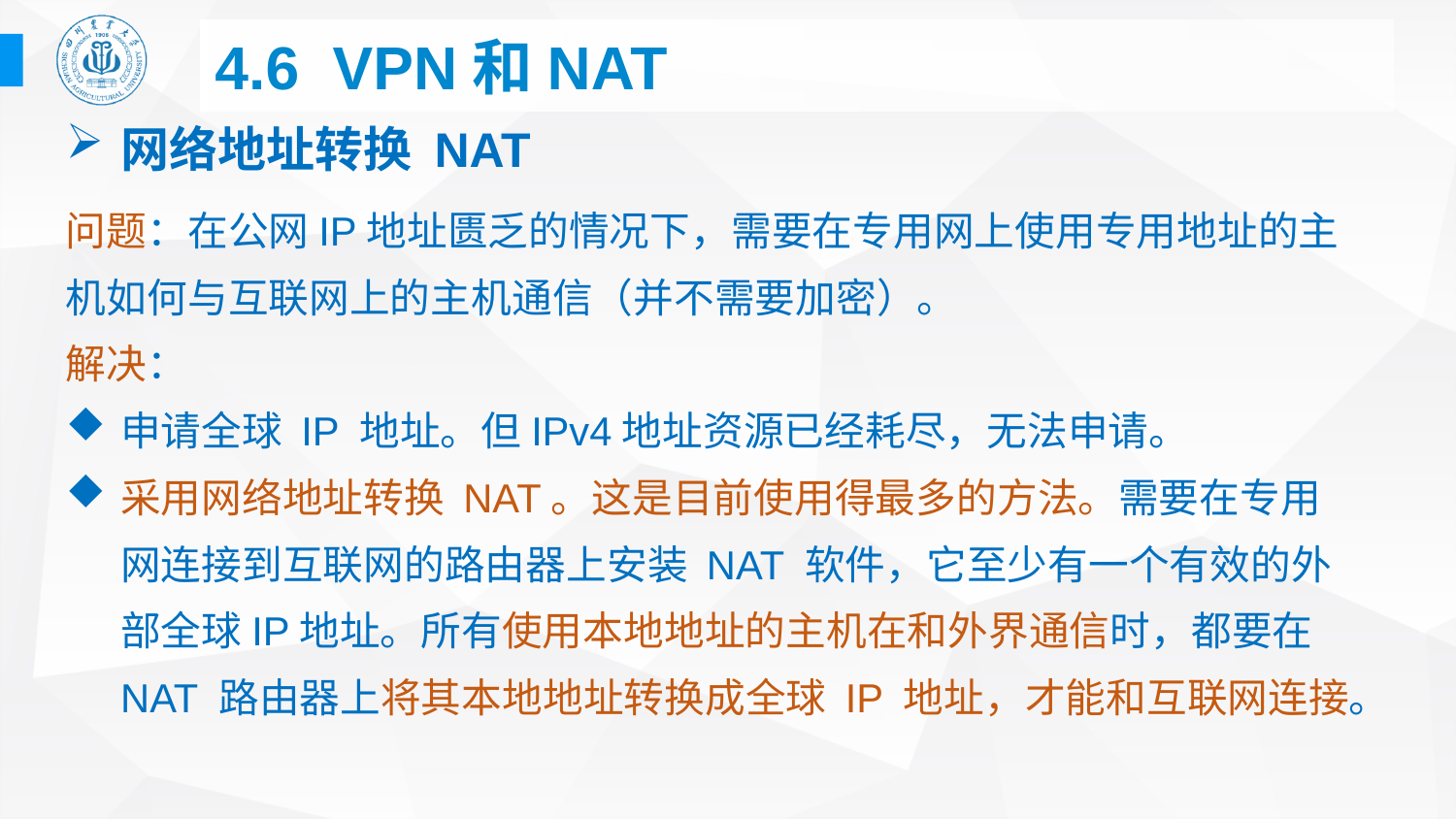

# 4.6  VPN和NAT
网络地址转换 NAT
问题：在公网IP地址匮乏的情况下，需要在专用网上使用专用地址的主机如何与互联网上的主机通信（并不需要加密）。
解决：
申请全球 IP 地址。但IPv4地址资源已经耗尽，无法申请。
采用网络地址转换 NAT。这是目前使用得最多的方法。需要在专用网连接到互联网的路由器上安装 NAT 软件，它至少有一个有效的外部全球IP地址。所有使用本地地址的主机在和外界通信时，都要在 NAT 路由器上将其本地地址转换成全球 IP 地址，才能和互联网连接。